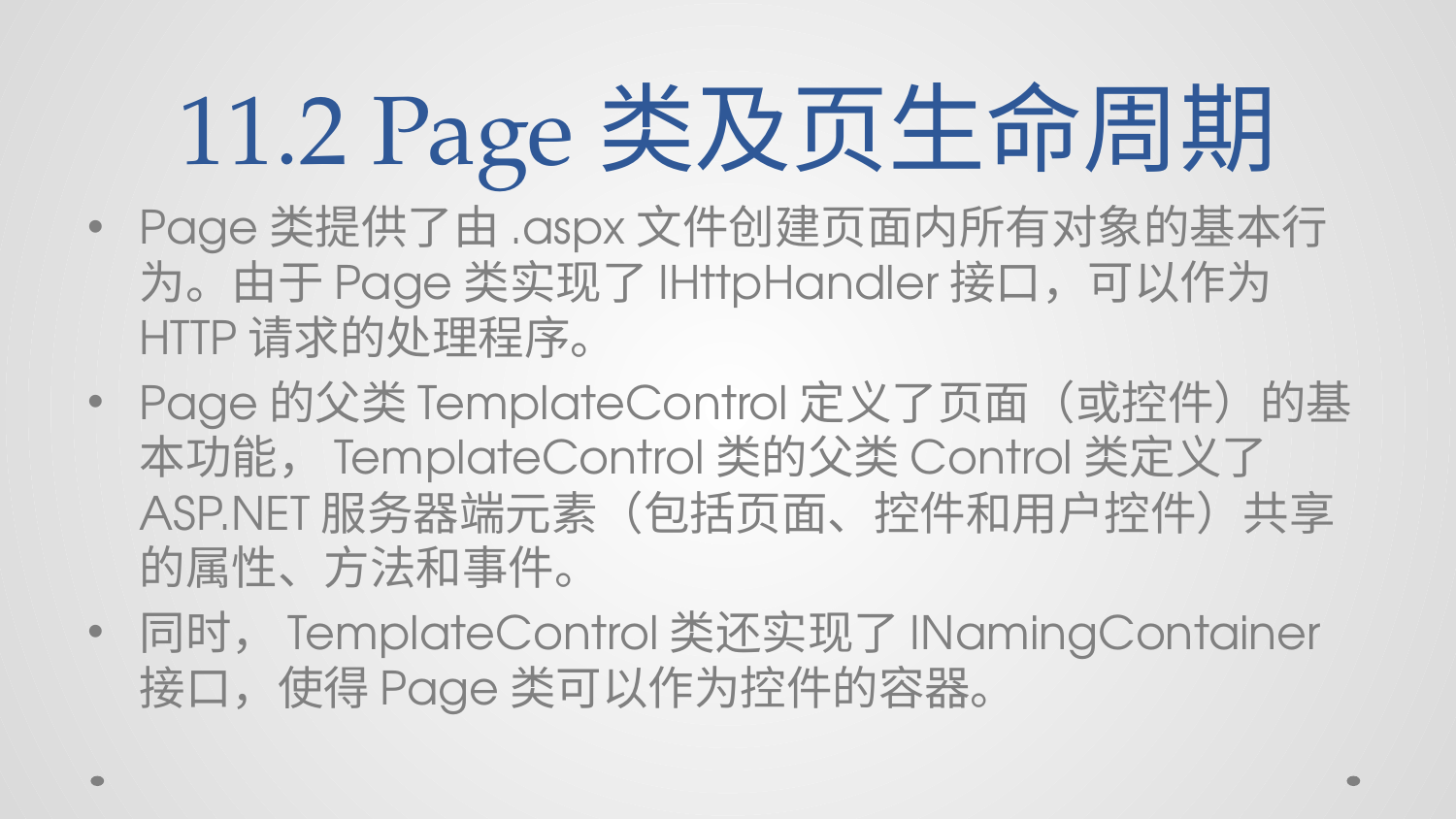

# 11.2 Page类及页生命周期
Page类提供了由.aspx文件创建页面内所有对象的基本行为。由于Page类实现了IHttpHandler接口，可以作为HTTP请求的处理程序。
Page的父类TemplateControl定义了页面（或控件）的基本功能，TemplateControl类的父类Control类定义了ASP.NET服务器端元素（包括页面、控件和用户控件）共享的属性、方法和事件。
同时，TemplateControl类还实现了INamingContainer接口，使得Page类可以作为控件的容器。